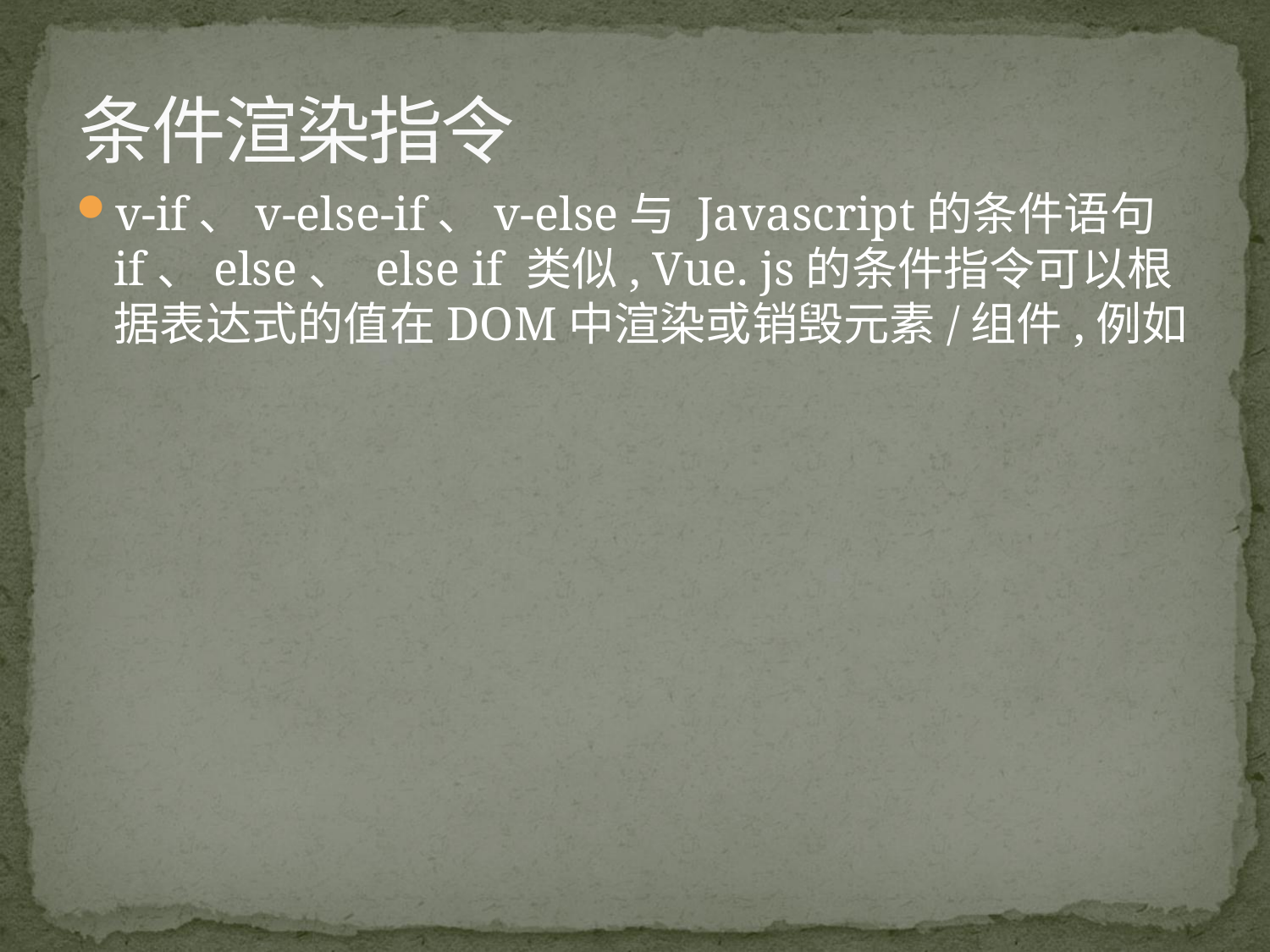

# 条件渲染指令
v-if、v-else-if、v-else与 Javascript的条件语句if、else、 else if 类似, Vue. js的条件指令可以根据表达式的值在DOM中渲染或销毁元素/组件,例如